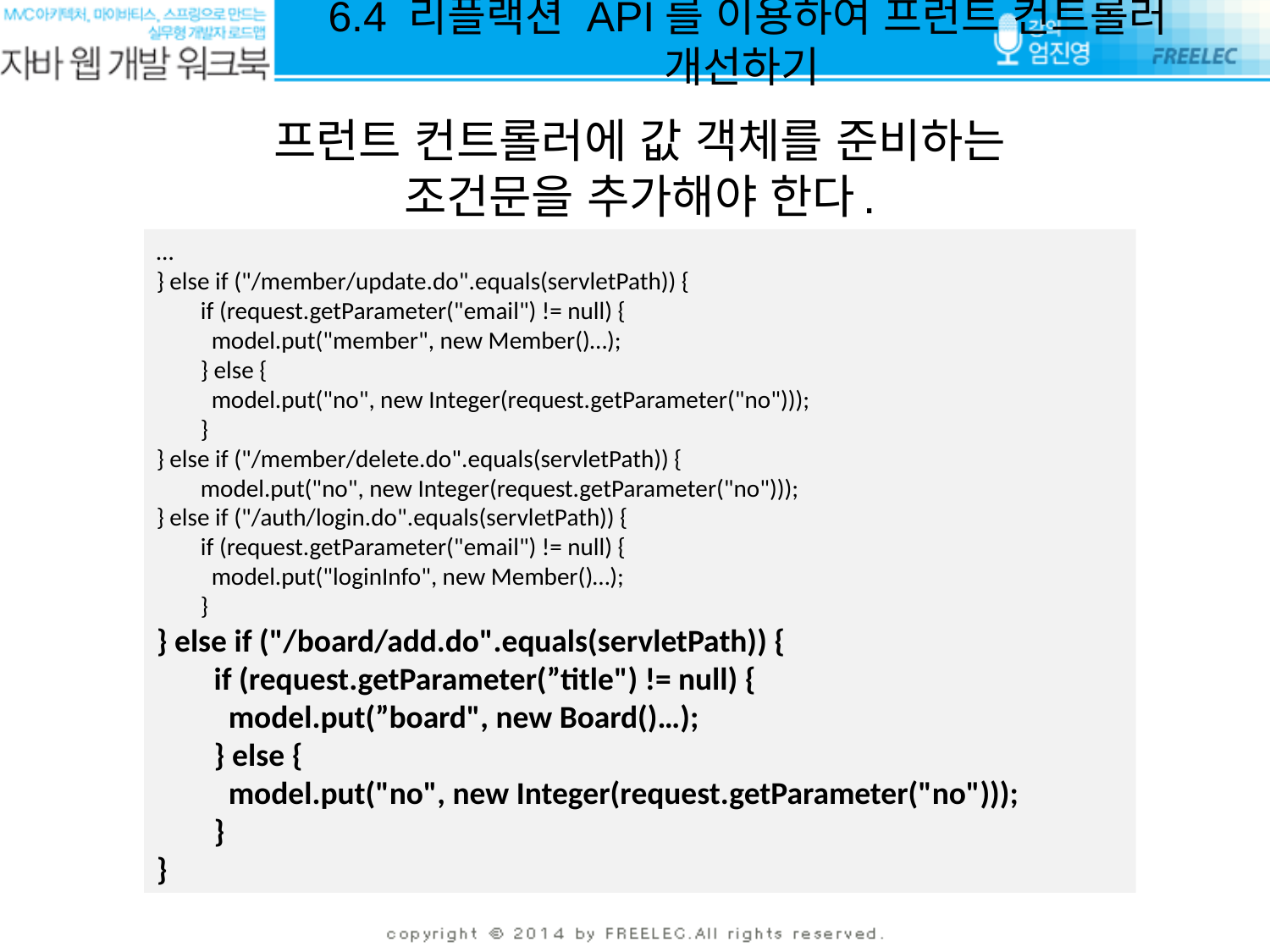

6.4 리플랙션 API를 이용하여 프런트 컨트롤러 개선하기
프런트 컨트롤러에 값 객체를 준비하는
조건문을 추가해야 한다.
…
} else if ("/member/update.do".equals(servletPath)) {
        if (request.getParameter("email") != null) {
          model.put("member", new Member()…);
        } else {
          model.put("no", new Integer(request.getParameter("no")));
        }
} else if ("/member/delete.do".equals(servletPath)) {
        model.put("no", new Integer(request.getParameter("no")));
} else if ("/auth/login.do".equals(servletPath)) {
        if (request.getParameter("email") != null) {
          model.put("loginInfo", new Member()…);
        }
} else if ("/board/add.do".equals(servletPath)) {
        if (request.getParameter(”title") != null) {
          model.put(”board", new Board()…);
        } else {
          model.put("no", new Integer(request.getParameter("no")));
        }
}